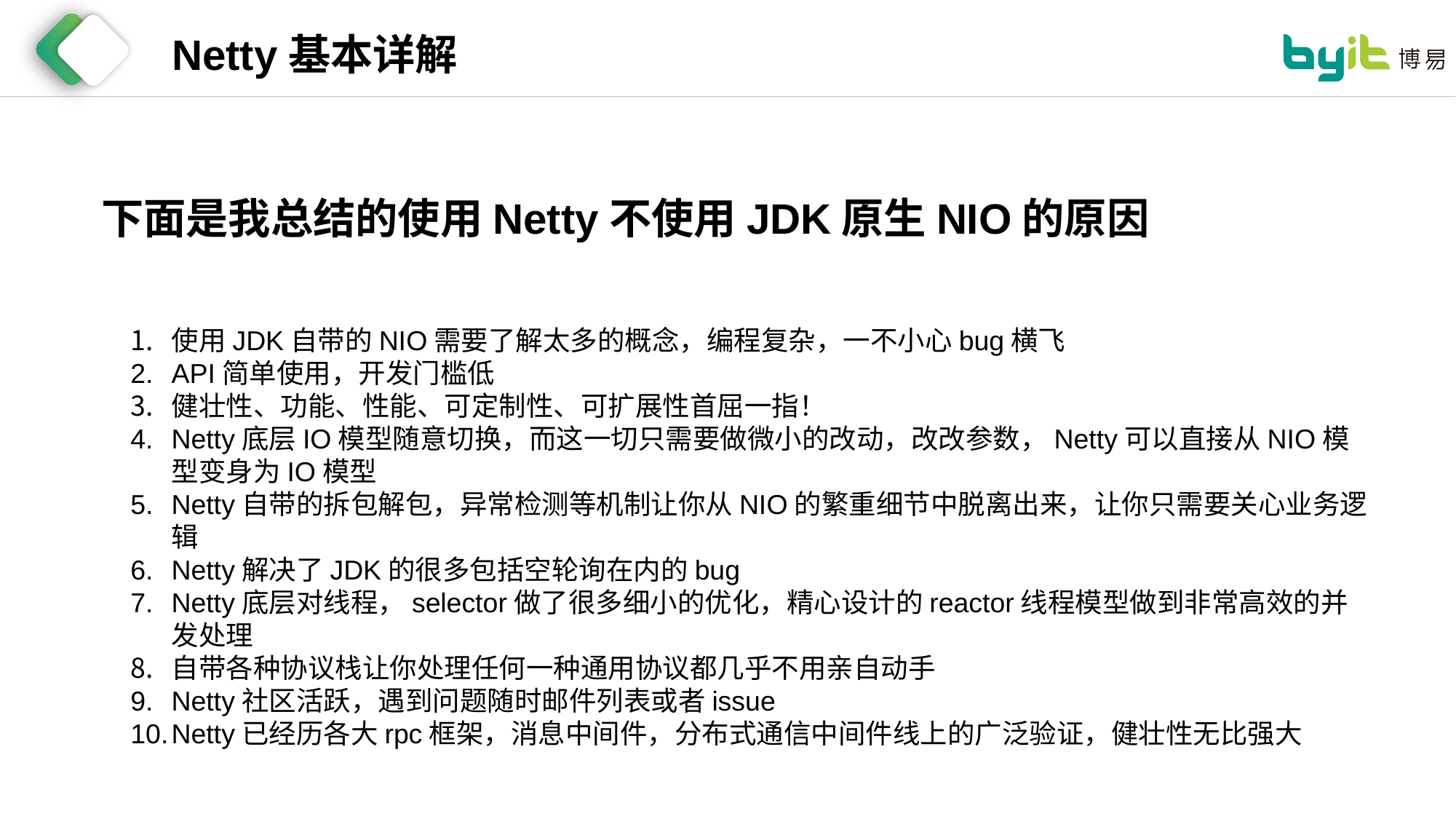

Netty基本详解
下面是我总结的使用Netty不使用JDK原生NIO的原因

使用JDK自带的NIO需要了解太多的概念，编程复杂，一不小心bug横飞
API简单使用，开发门槛低
健壮性、功能、性能、可定制性、可扩展性首屈一指！
Netty底层IO模型随意切换，而这一切只需要做微小的改动，改改参数，Netty可以直接从NIO模型变身为IO模型
Netty自带的拆包解包，异常检测等机制让你从NIO的繁重细节中脱离出来，让你只需要关心业务逻辑
Netty解决了JDK的很多包括空轮询在内的bug
Netty底层对线程，selector做了很多细小的优化，精心设计的reactor线程模型做到非常高效的并发处理
自带各种协议栈让你处理任何一种通用协议都几乎不用亲自动手
Netty社区活跃，遇到问题随时邮件列表或者issue
Netty已经历各大rpc框架，消息中间件，分布式通信中间件线上的广泛验证，健壮性无比强大